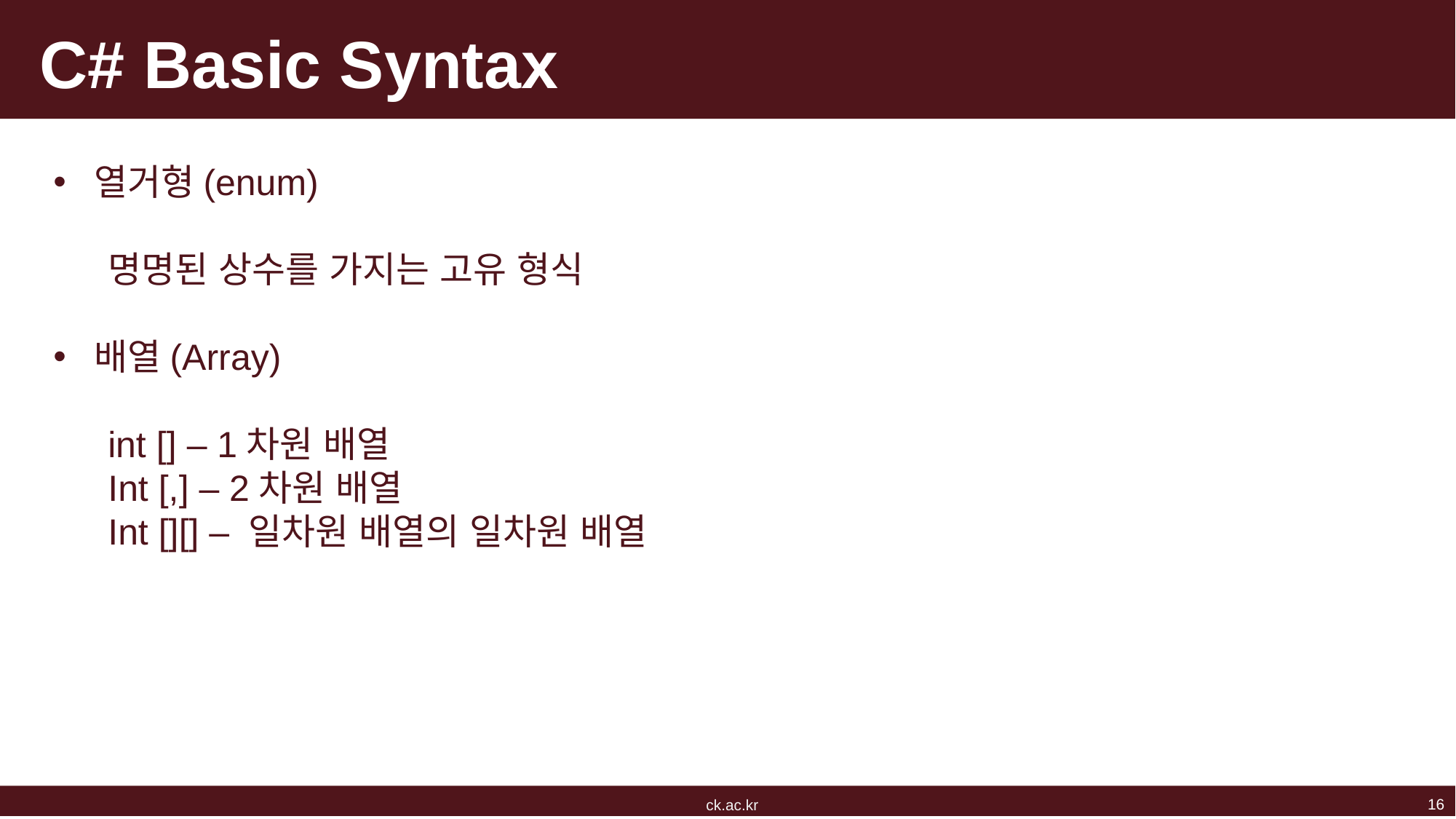

# C# Basic Syntax
열거형(enum)

명명된 상수를 가지는 고유 형식

배열(Array)

int [] – 1차원 배열
Int [,] – 2차원 배열
Int [][] – 일차원 배열의 일차원 배열
16
ck.ac.kr